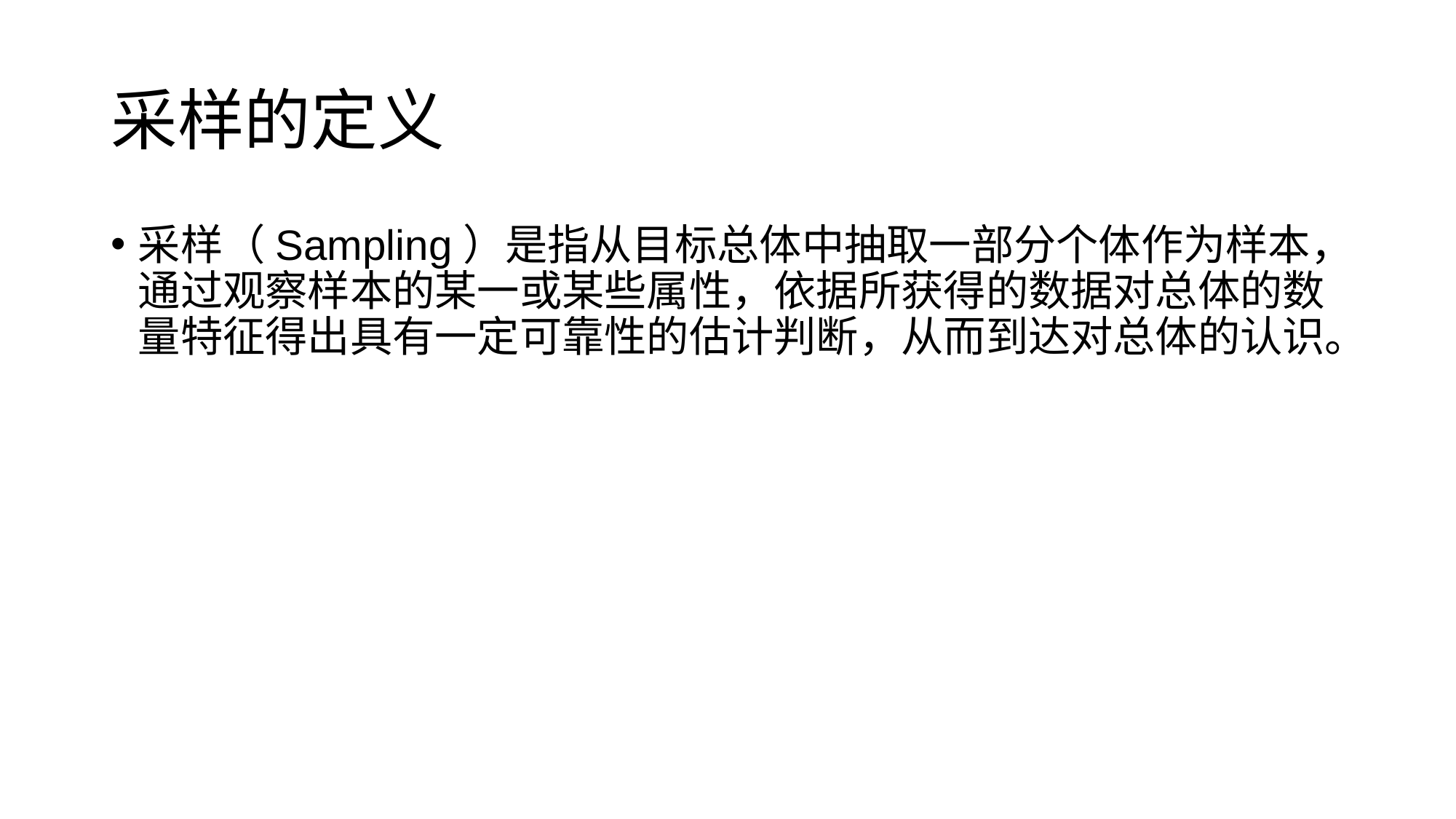

# 采样的定义
采样（Sampling）是指从目标总体中抽取一部分个体作为样本，通过观察样本的某一或某些属性，依据所获得的数据对总体的数量特征得出具有一定可靠性的估计判断，从而到达对总体的认识。